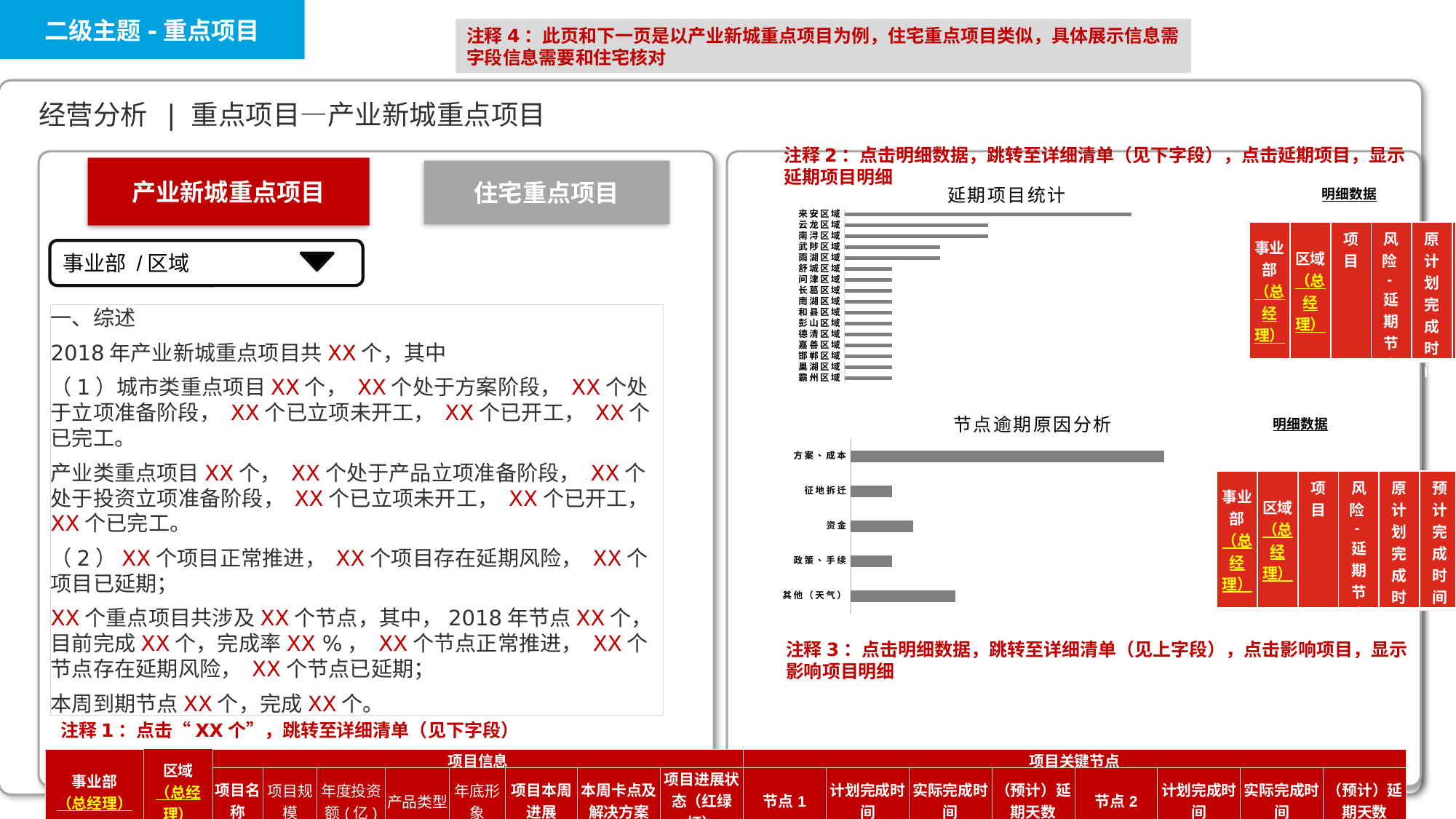

二级主题-重点项目
注释4：此页和下一页是以产业新城重点项目为例，住宅重点项目类似，具体展示信息需字段信息需要和住宅核对

经营分析  | 重点项目—产业新城重点项目
注释2：点击明细数据，跳转至详细清单（见下字段），点击延期项目，显示延期项目明细

产业新城重点项目
住宅重点项目

### Chart: 延期项目统计

| Category | 项目数 |
|---|---|
| 霸州区域 | 1.0 |
| 巢湖区域 | 1.0 |
| 邯郸区域 | 1.0 |
| 嘉善区域 | 1.0 |
| 德清区域 | 1.0 |
| 彭山区域 | 1.0 |
| 和县区域 | 1.0 |
| 南湖区域 | 1.0 |
| 长葛区域 | 1.0 |
| 问津区域 | 1.0 |
| 舒城区域 | 1.0 |
| 雨湖区域 | 2.0 |
| 武陟区域 | 2.0 |
| 南浔区域 | 3.0 |
| 云龙区域 | 3.0 |
| 来安区域 | 6.0 |
明细数据
| 事业部 （总经理） | 区域 （总经理） | 项目 | 风险-延期节点 | 原计划完成时间 | 预计完成时间 | 当前进展 |
| --- | --- | --- | --- | --- | --- | --- |
事业部 /区域

一、综述
2018年产业新城重点项目共XX个，其中
（1）城市类重点项目XX个， XX个处于方案阶段， XX个处于立项准备阶段， XX个已立项未开工， XX个已开工， XX个已完工。
产业类重点项目XX个， XX个处于产品立项准备阶段， XX个处于投资立项准备阶段， XX个已立项未开工， XX个已开工， XX个已完工。
（2）XX个项目正常推进， XX个项目存在延期风险， XX个项目已延期；
XX个重点项目共涉及XX个节点，其中，2018年节点XX个，目前完成XX个，完成率XX %， XX个节点正常推进， XX个节点存在延期风险， XX个节点已延期；
本周到期节点XX个，完成XX个。

### Chart: 节点逾期原因分析

| Category | 项目数 |
|---|---|
| 方案、成本 | 15.0 |
| 征地拆迁 | 2.0 |
| 资金 | 3.0 |
| 政策、手续 | 2.0 |
| 其他（天气） | 5.0 |
明细数据
| 事业部 （总经理） | 区域 （总经理） | 项目 | 风险-延期节点 | 原计划完成时间 | 预计完成时间 | 当前进展 |
| --- | --- | --- | --- | --- | --- | --- |
注释3：点击明细数据，跳转至详细清单（见上字段），点击影响项目，显示影响项目明细
注释1：点击“XX个”，跳转至详细清单（见下字段）
| 事业部 （总经理） | 区域 （总经理） | 项目信息 |  |  |  |  |  |  |  | 项目关键节点 |  |  |  |  |  |  |  |
| --- | --- | --- | --- | --- | --- | --- | --- | --- | --- | --- | --- | --- | --- | --- | --- | --- | --- |
|  |  | 项目名称 | 项目规模 | 年度投资额(亿) | 产品类型 | 年底形象 | 项目本周进展 | 本周卡点及解决方案 | 项目进展状态（红绿灯） | 节点1 | 计划完成时间 | 实际完成时间 | （预计）延期天数 | 节点2 | 计划完成时间 | 实际完成时间 | （预计）延期天数 |